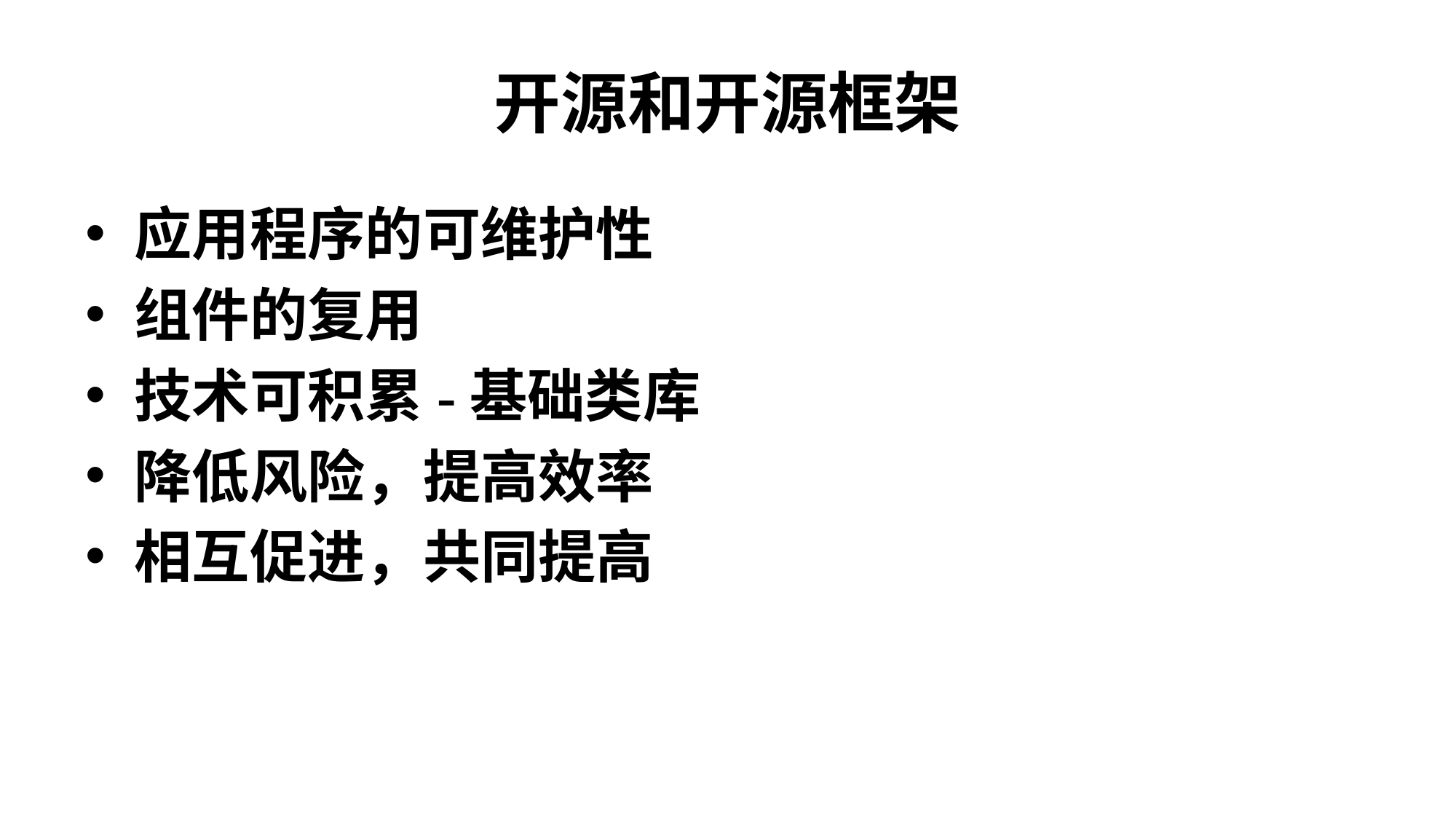

# 开源和开源框架
应用程序的可维护性
组件的复用
技术可积累-基础类库
降低风险，提高效率
相互促进，共同提高